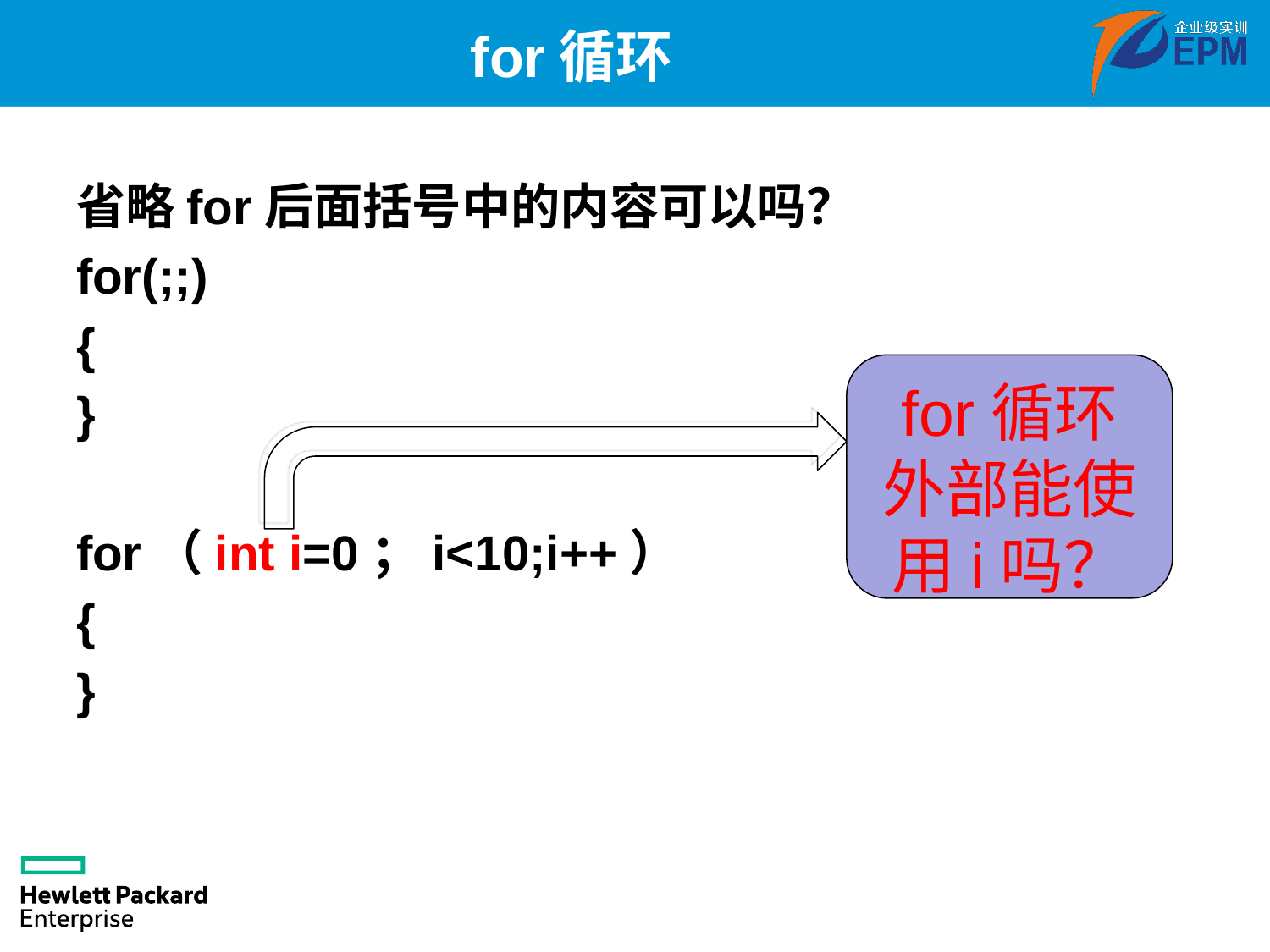

# for循环
省略for后面括号中的内容可以吗？
for(;;)
{
}

for（int i=0；i<10;i++）
{
}
for循环外部能使用i吗？